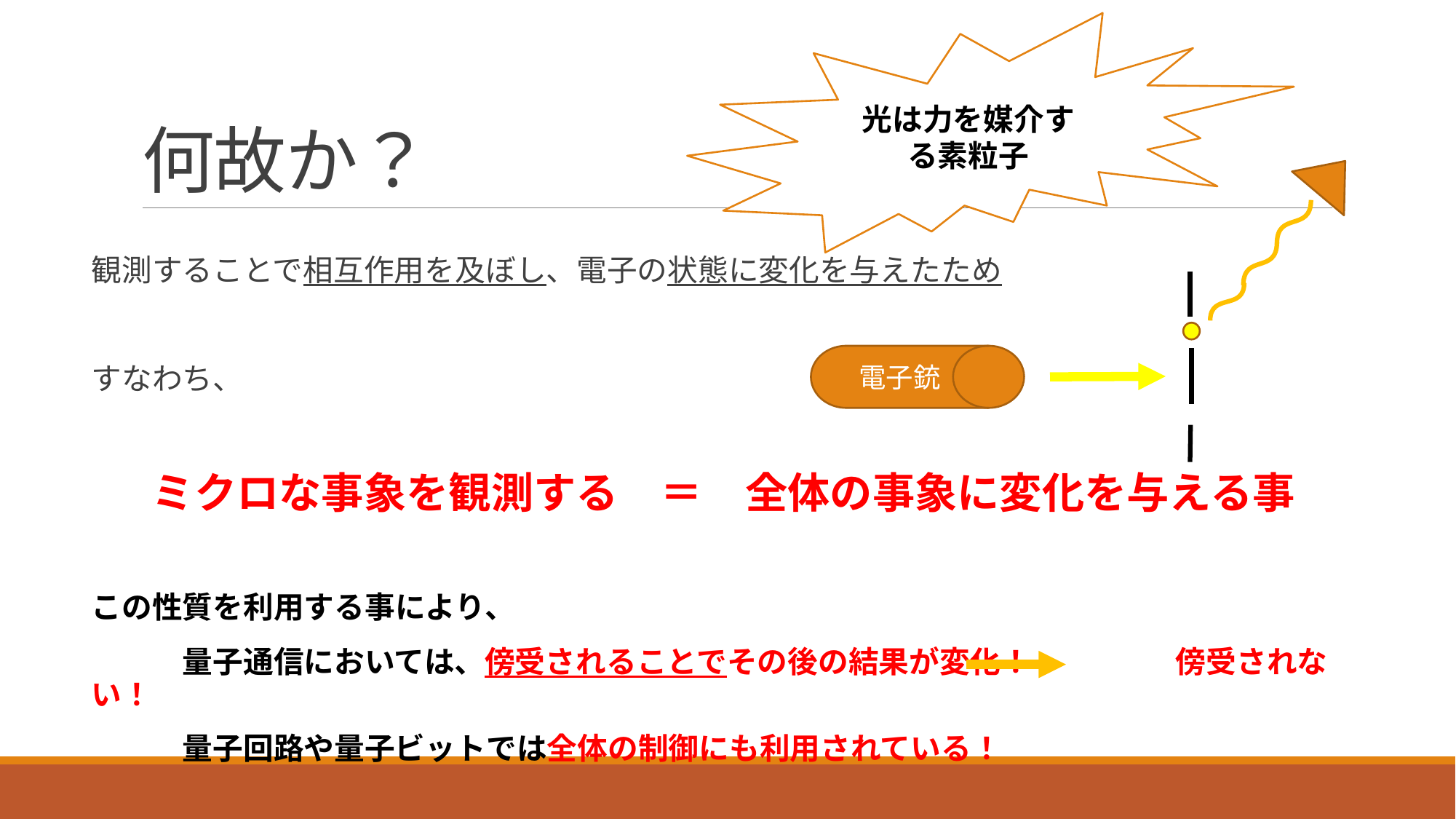

光は力を媒介する素粒子
# 何故か？

観測することで相互作用を及ぼし、電子の状態に変化を与えたため

すなわち、

　　ミクロな事象を観測する　＝　全体の事象に変化を与える事

この性質を利用する事により、
　　　量子通信においては、傍受されることでその後の結果が変化！                     傍受されない！
　　　量子回路や量子ビットでは全体の制御にも利用されている！

電子銃